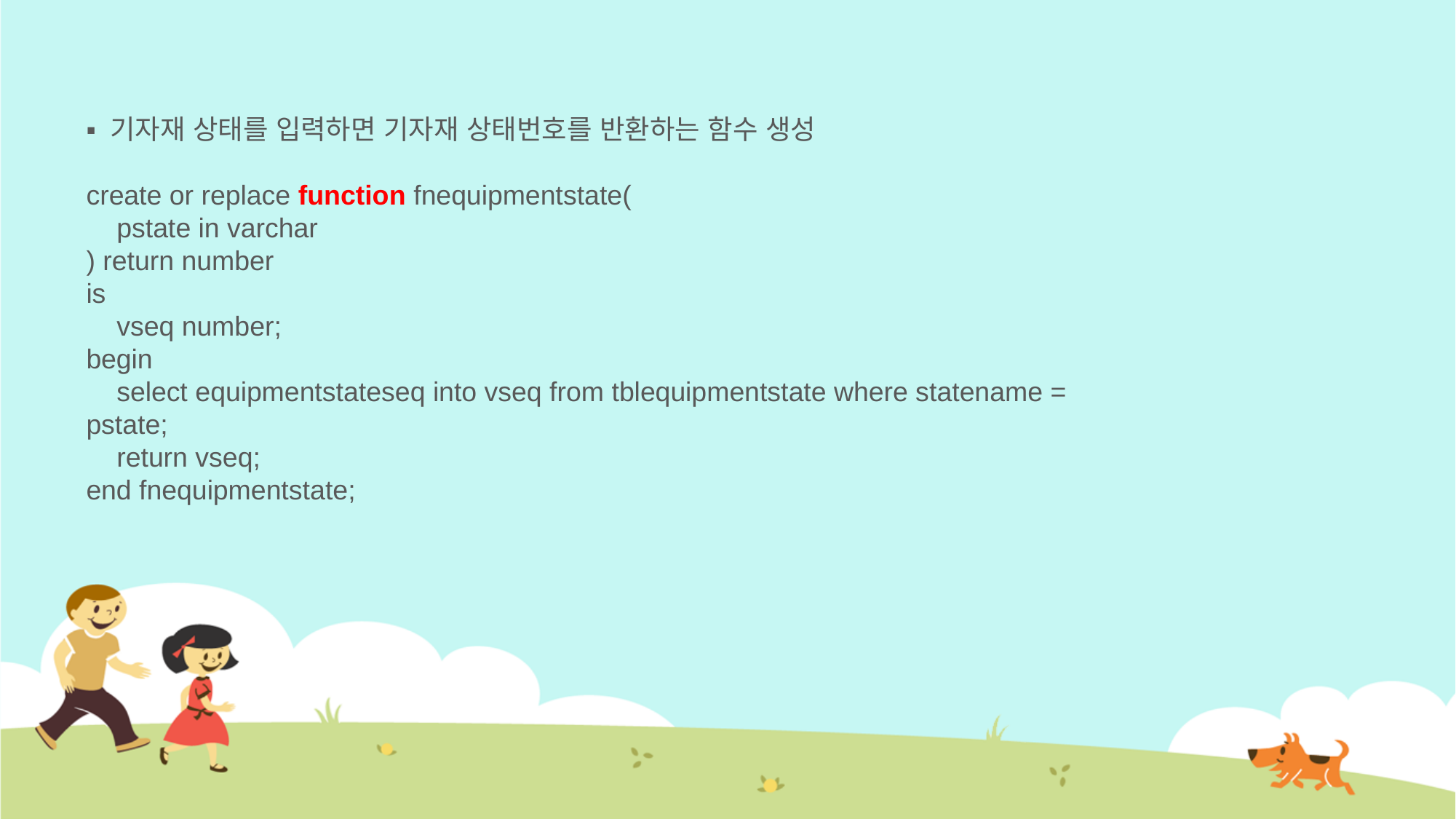

▪ 기자재 상태를 입력하면 기자재 상태번호를 반환하는 함수 생성

create or replace function fnequipmentstate(
    pstate in varchar
) return number
is
    vseq number;
begin
    select equipmentstateseq into vseq from tblequipmentstate where statename = pstate;
    return vseq;
end fnequipmentstate;